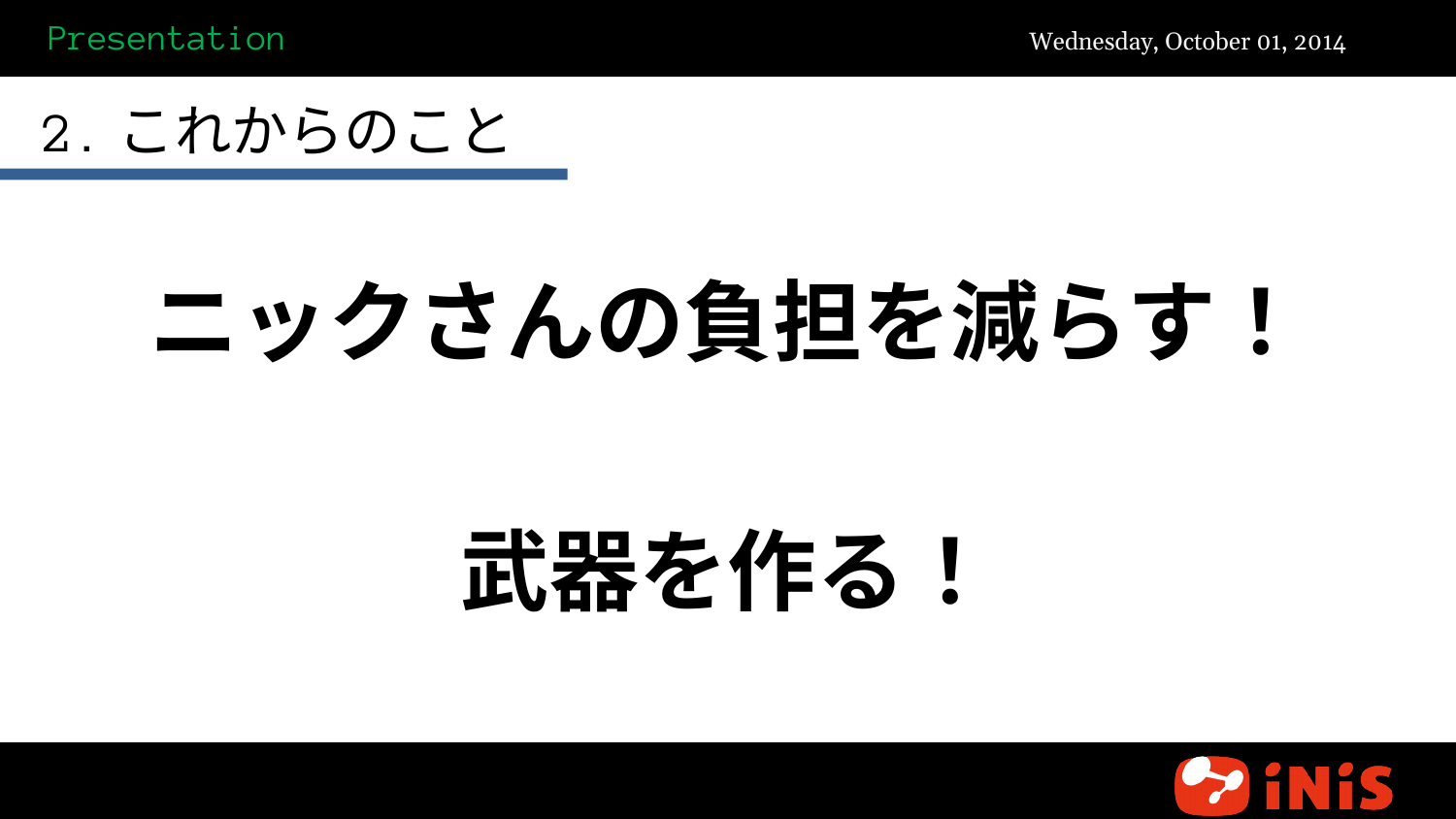

Wednesday, October 01, 2014
2.これからのこと

ニックさんの負担を減らす！

武器を作る！